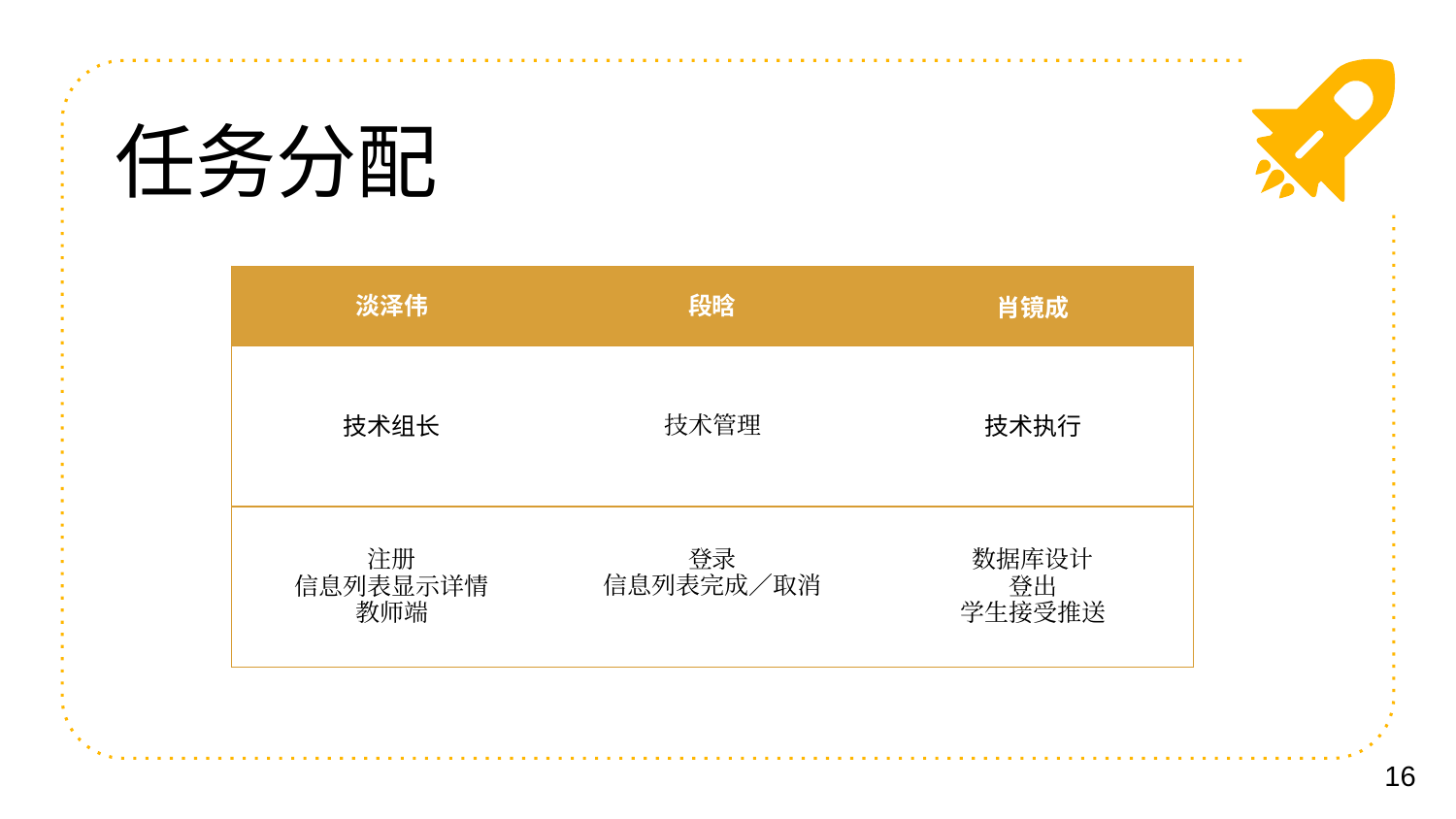

任务分配
| 淡泽伟 | 段晗 | 肖镜成 |
| --- | --- | --- |
| 技术组长 | 技术管理 | 技术执行 |
| 注册 信息列表显示详情 教师端 | 登录 信息列表完成／取消 | 数据库设计 登出 学生接受推送 |
16